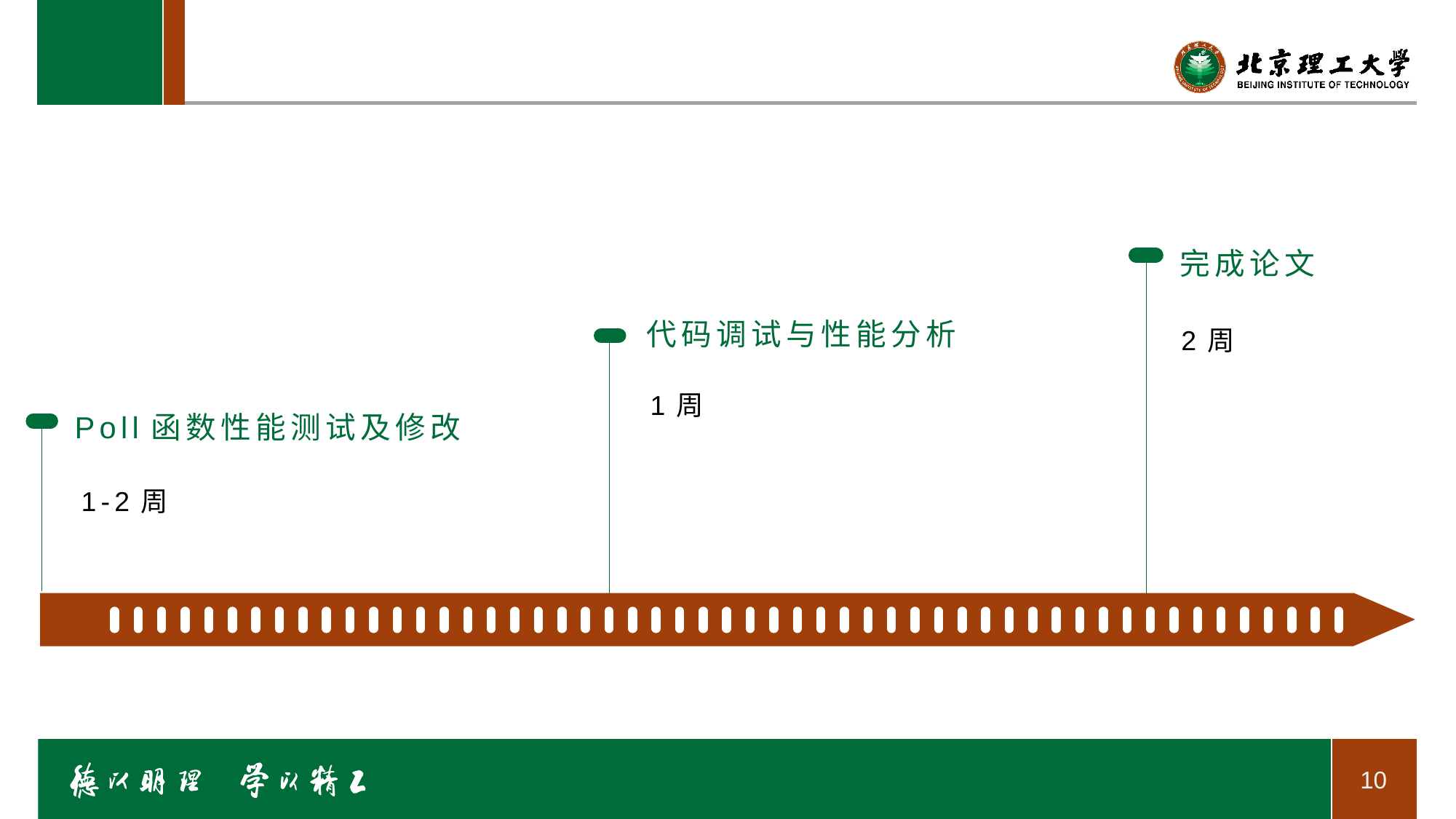

#

完成论文
代码调试与性能分析
2周
1周
Poll函数性能测试及修改

1-2周